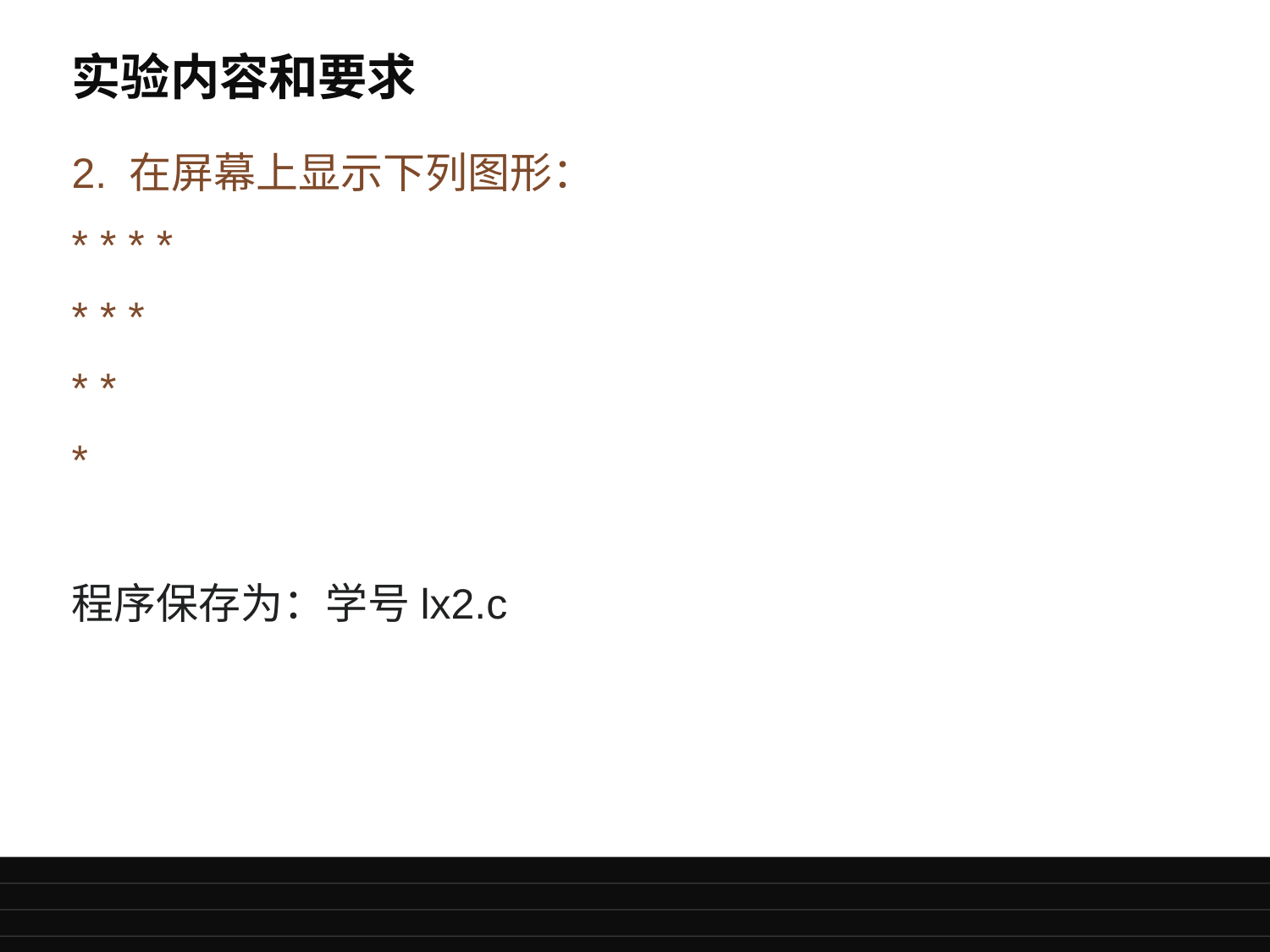

# 实验内容和要求
2. 在屏幕上显示下列图形：
* * * *
* * *
* *
*

程序保存为：学号lx2.c